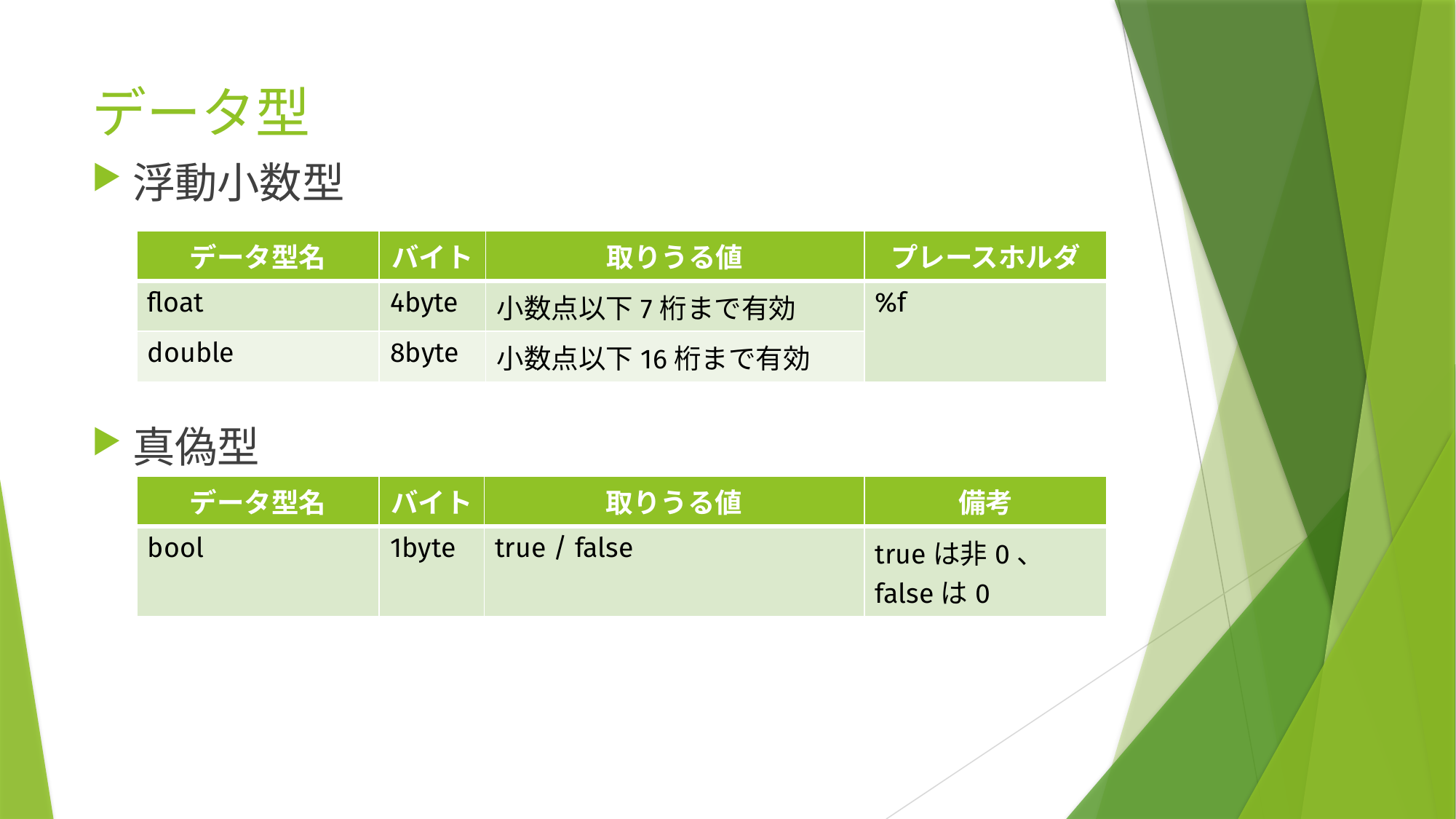

# データ型
浮動小数型

真偽型

| データ型名 | バイト | 取りうる値 | プレースホルダ |
| --- | --- | --- | --- |
| float | 4byte | 小数点以下7桁まで有効 | %f |
| double | 8byte | 小数点以下16桁まで有効 |  |
| データ型名 | バイト | 取りうる値 | 備考 |
| --- | --- | --- | --- |
| bool | 1byte | true / false | trueは非0、 falseは0 |